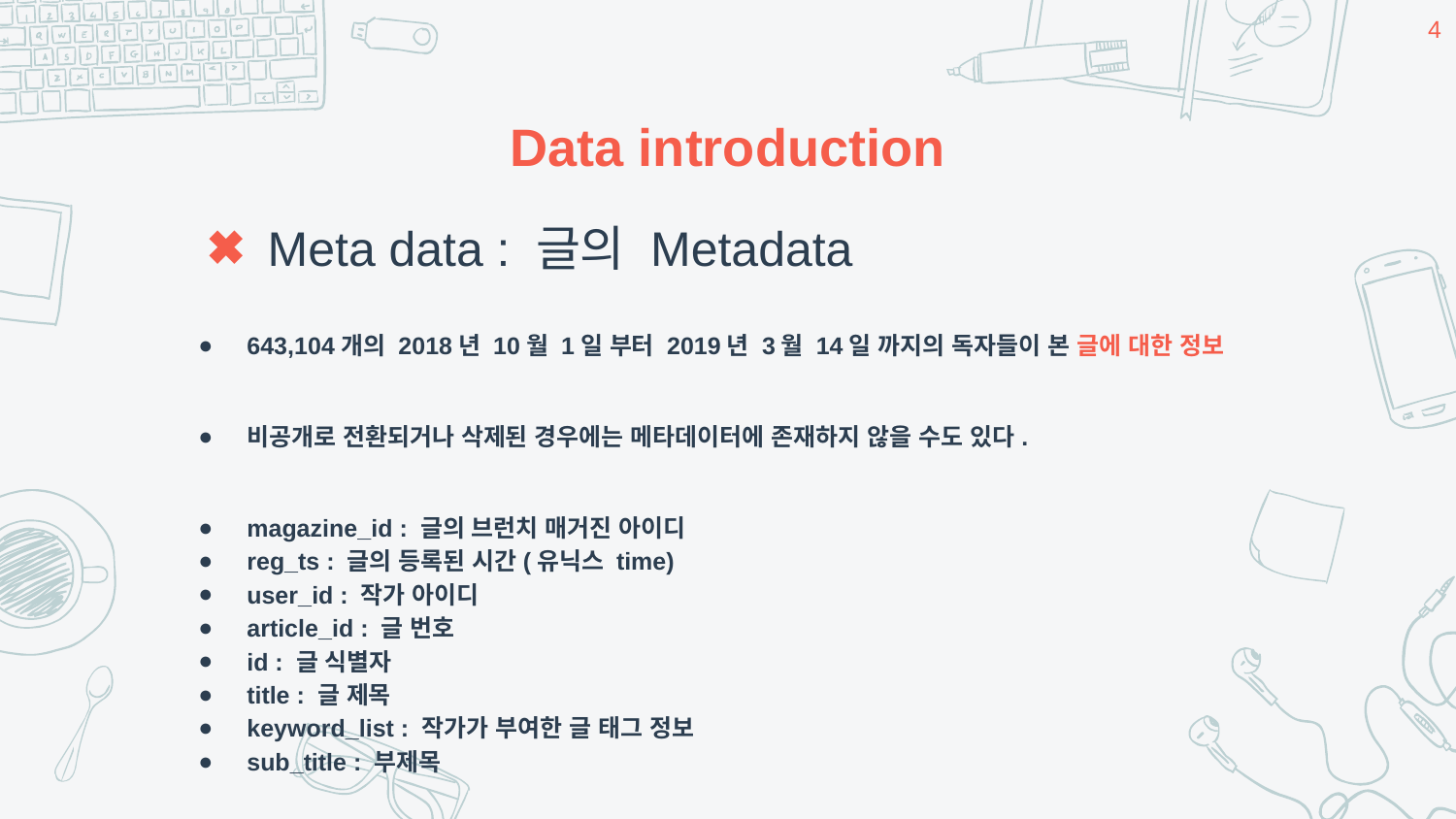

4
# Data introduction
Meta data : 글의 Metadata

643,104개의 2018년 10월 1일 부터 2019년 3월 14일 까지의 독자들이 본 글에 대한 정보

비공개로 전환되거나 삭제된 경우에는 메타데이터에 존재하지 않을 수도 있다.

magazine_id : 글의 브런치 매거진 아이디
reg_ts : 글의 등록된 시간(유닉스 time)
user_id : 작가 아이디
article_id : 글 번호
id : 글 식별자
title : 글 제목
keyword_list : 작가가 부여한 글 태그 정보
sub_title : 부제목